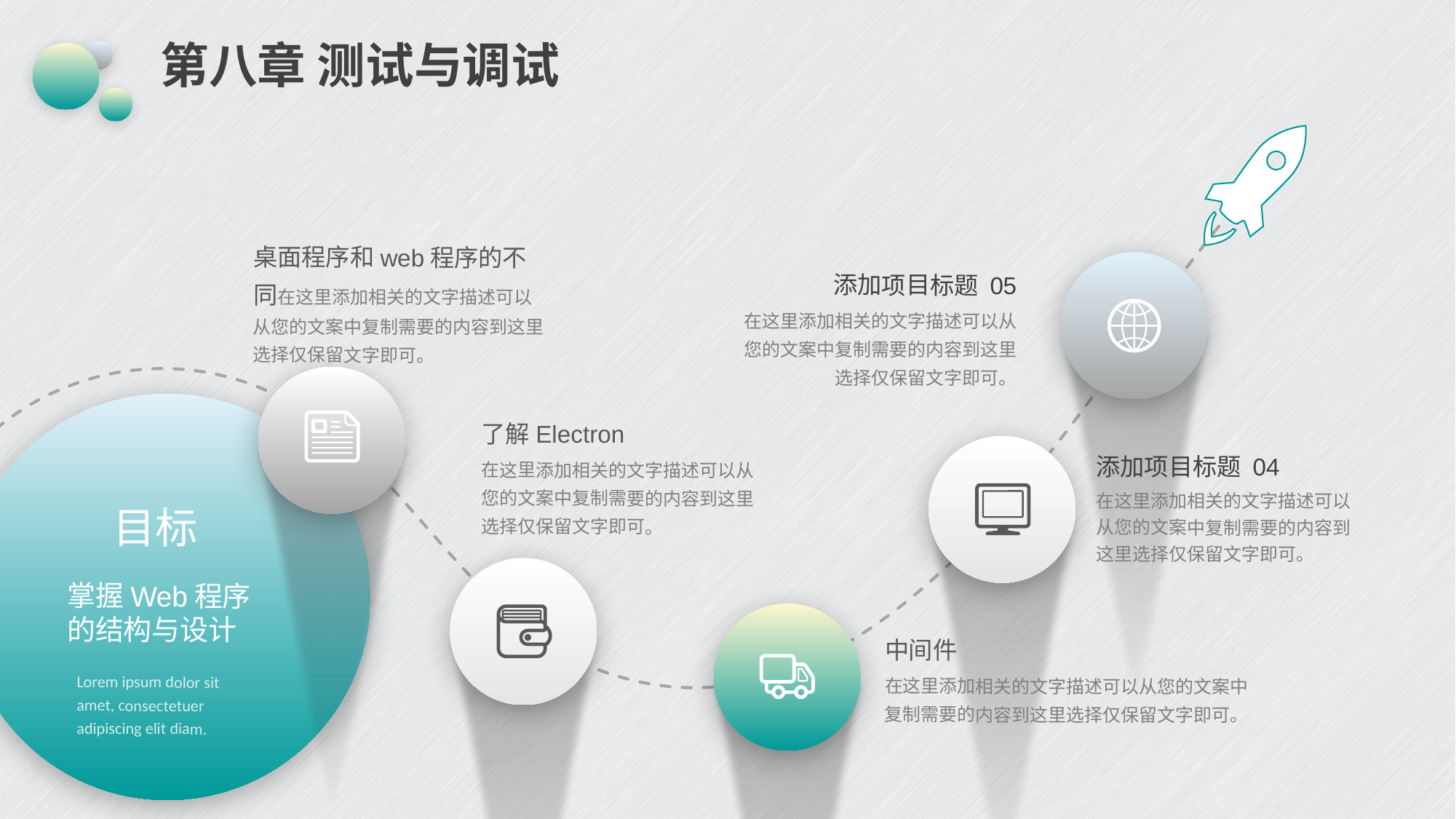

# 第八章 测试与调试

桌面程序和web程序的不同在这里添加相关的文字描述可以从您的文案中复制需要的内容到这里选择仅保留文字即可。

添加项目标题 05
在这里添加相关的文字描述可以从您的文案中复制需要的内容到这里选择仅保留文字即可。

了解Electron
在这里添加相关的文字描述可以从您的文案中复制需要的内容到这里选择仅保留文字即可。

添加项目标题 04
在这里添加相关的文字描述可以从您的文案中复制需要的内容到这里选择仅保留文字即可。

目标

掌握Web程序的结构与设计

中间件
在这里添加相关的文字描述可以从您的文案中复制需要的内容到这里选择仅保留文字即可。

Lorem ipsum dolor sit amet, consectetuer adipiscing elit diam.